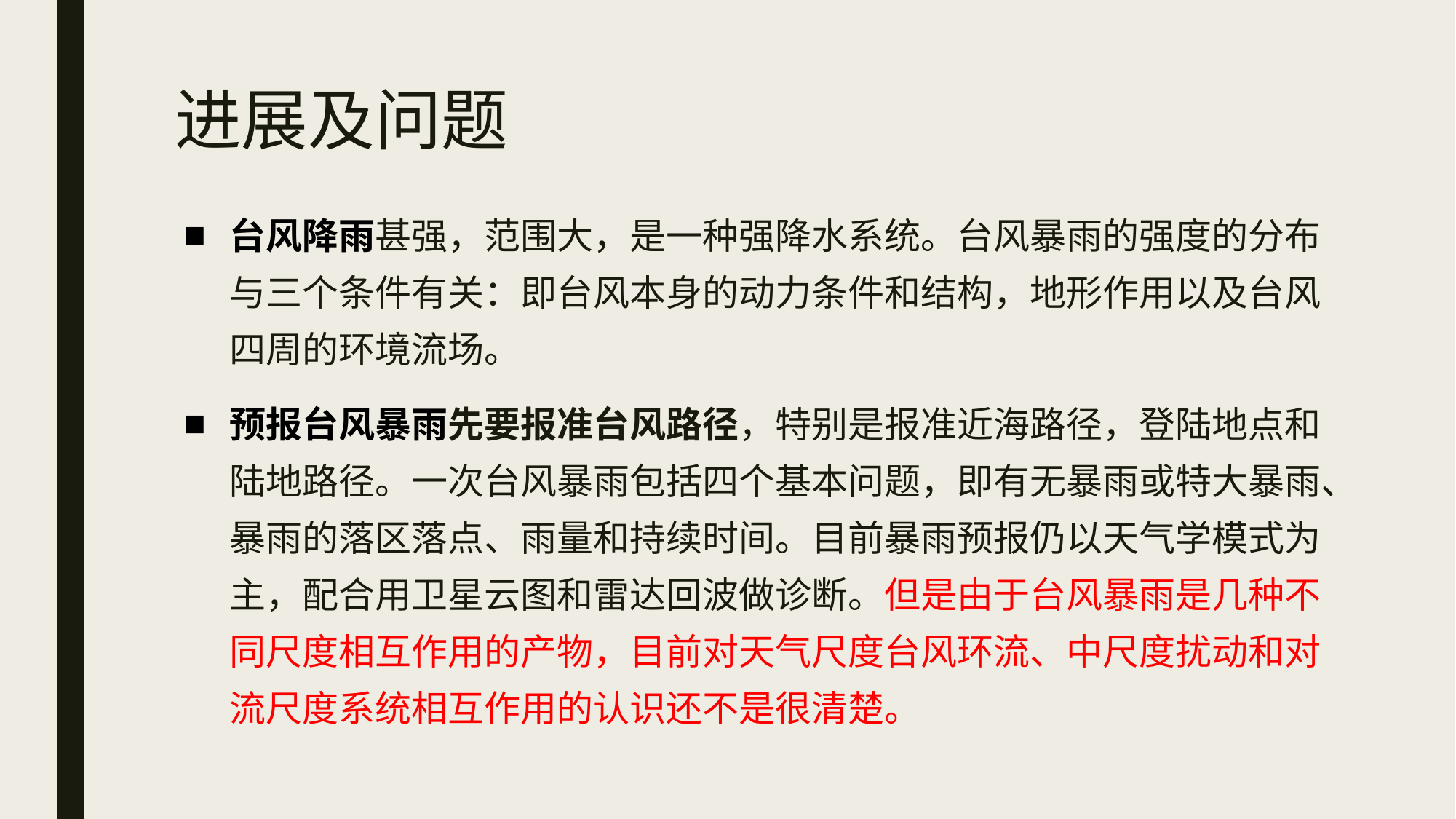

# 进展及问题
台风降雨甚强，范围大，是一种强降水系统。台风暴雨的强度的分布与三个条件有关：即台风本身的动力条件和结构，地形作用以及台风四周的环境流场。
预报台风暴雨先要报准台风路径，特别是报准近海路径，登陆地点和陆地路径。一次台风暴雨包括四个基本问题，即有无暴雨或特大暴雨、暴雨的落区落点、雨量和持续时间。目前暴雨预报仍以天气学模式为主，配合用卫星云图和雷达回波做诊断。但是由于台风暴雨是几种不同尺度相互作用的产物，目前对天气尺度台风环流、中尺度扰动和对流尺度系统相互作用的认识还不是很清楚。